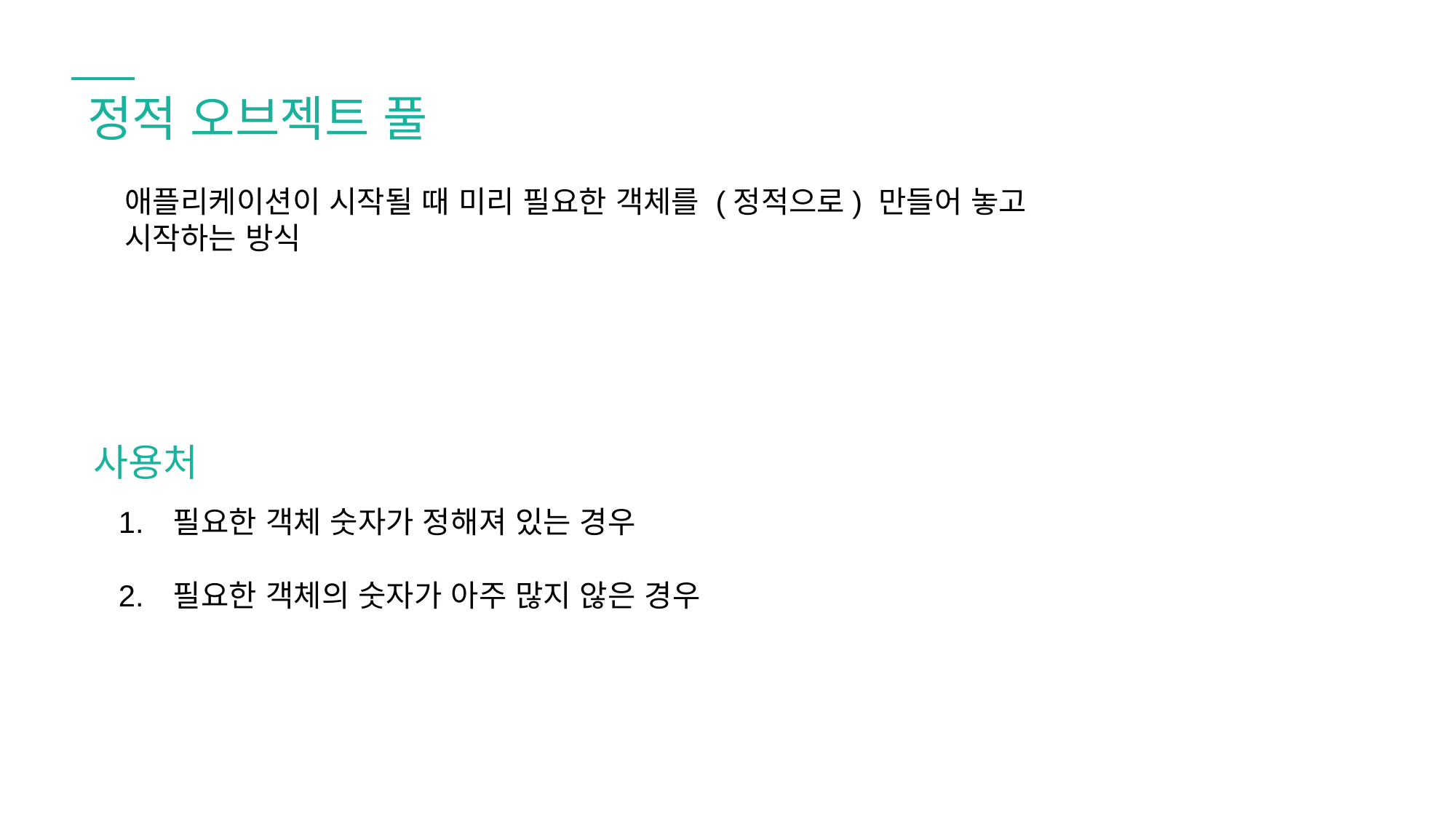

정적 오브젝트 풀
애플리케이션이 시작될 때 미리 필요한 객체를 (정적으로) 만들어 놓고
시작하는 방식
사용처
필요한 객체 숫자가 정해져 있는 경우

필요한 객체의 숫자가 아주 많지 않은 경우
BUSINESS